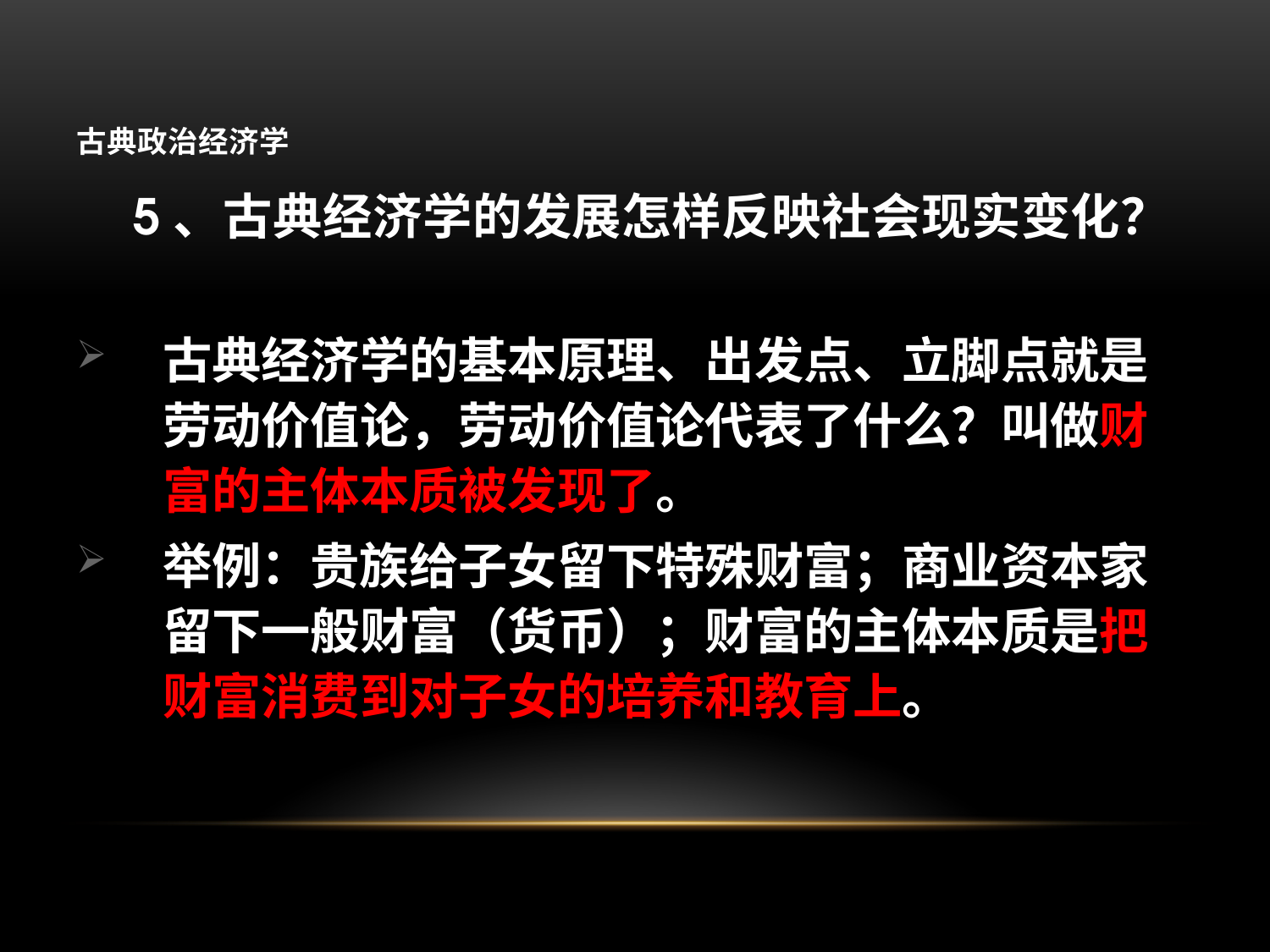

古典政治经济学
    5、古典经济学的发展怎样反映社会现实变化？
古典经济学的基本原理、出发点、立脚点就是劳动价值论，劳动价值论代表了什么？叫做财富的主体本质被发现了。
举例：贵族给子女留下特殊财富；商业资本家留下一般财富（货币）；财富的主体本质是把财富消费到对子女的培养和教育上。